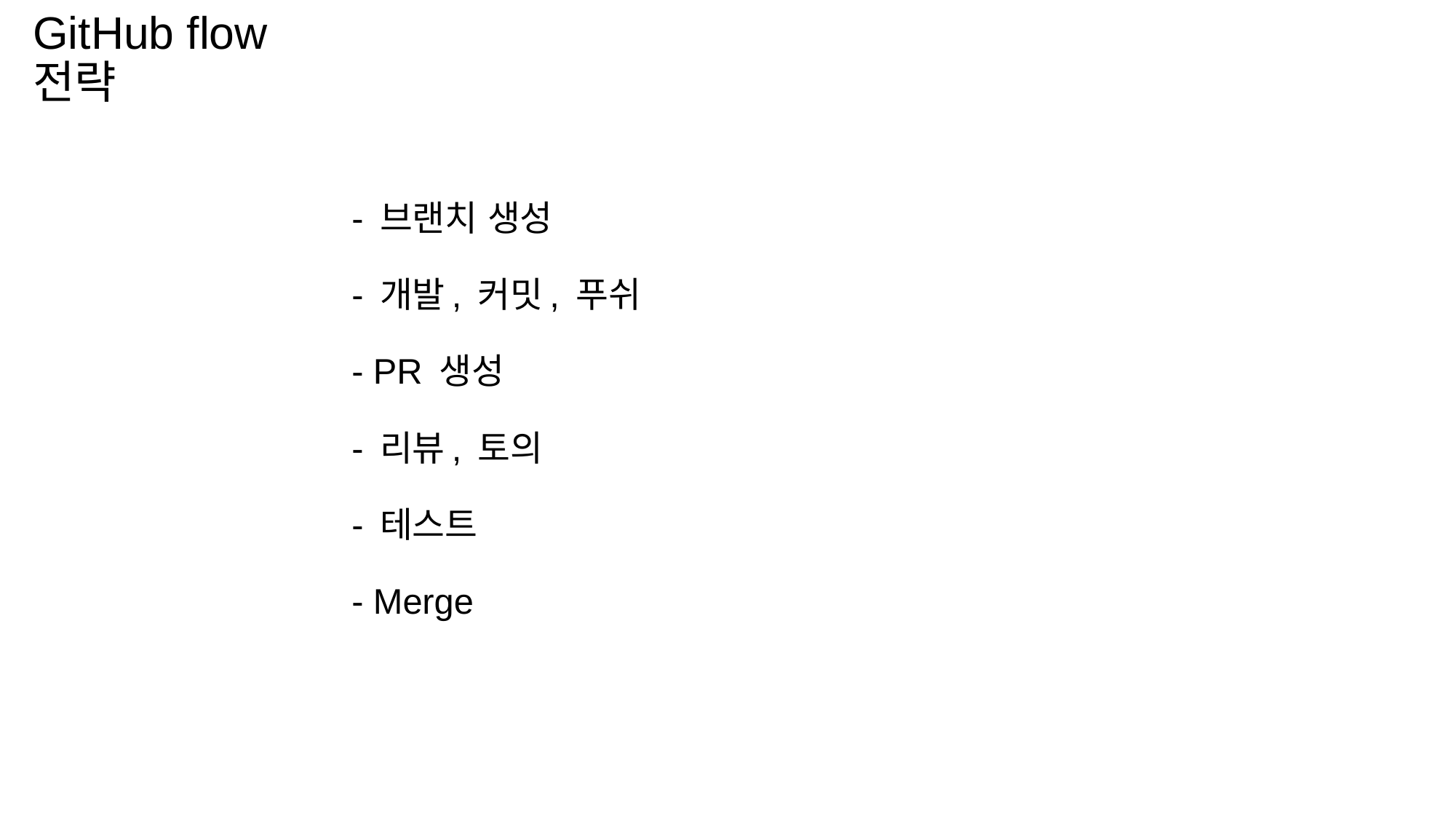

GitHub flow 전략
- 브랜치 생성

- 개발, 커밋, 푸쉬

- PR 생성

- 리뷰, 토의

- 테스트

- Merge